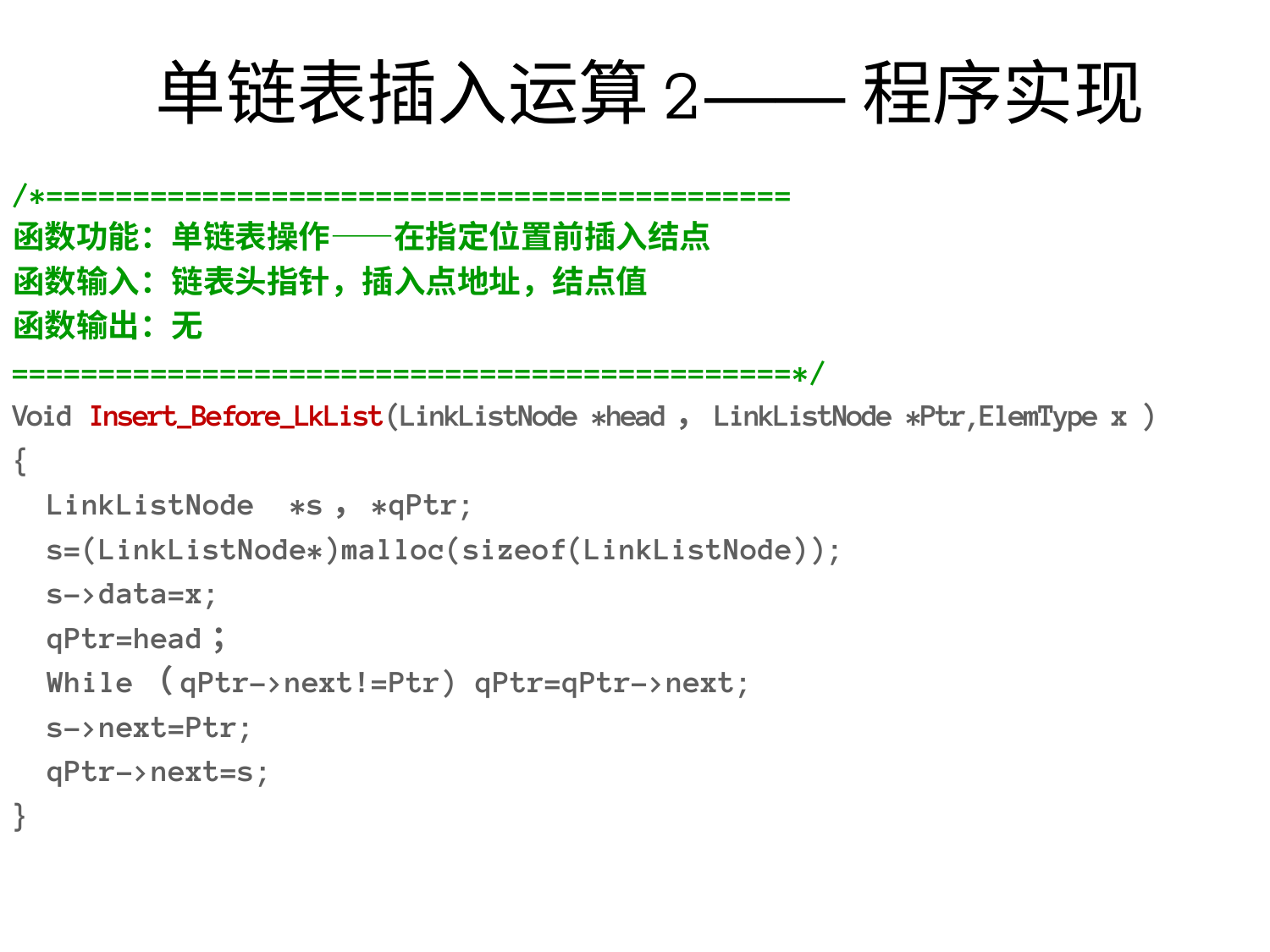

# 单链表插入运算2——程序实现
/*===========================================
函数功能：单链表操作——在指定位置前插入结点
函数输入：链表头指针，插入点地址，结点值
函数输出：无
=============================================*/
Void Insert_Before_LkList(LinkListNode *head，LinkListNode *Ptr,ElemType x )
{
  LinkListNode  *s，*qPtr;
  s=(LinkListNode*)malloc(sizeof(LinkListNode));
  s->data=x;
  qPtr=head；
  While（qPtr->next!=Ptr) qPtr=qPtr->next;
  s->next=Ptr;
  qPtr->next=s;
}

134